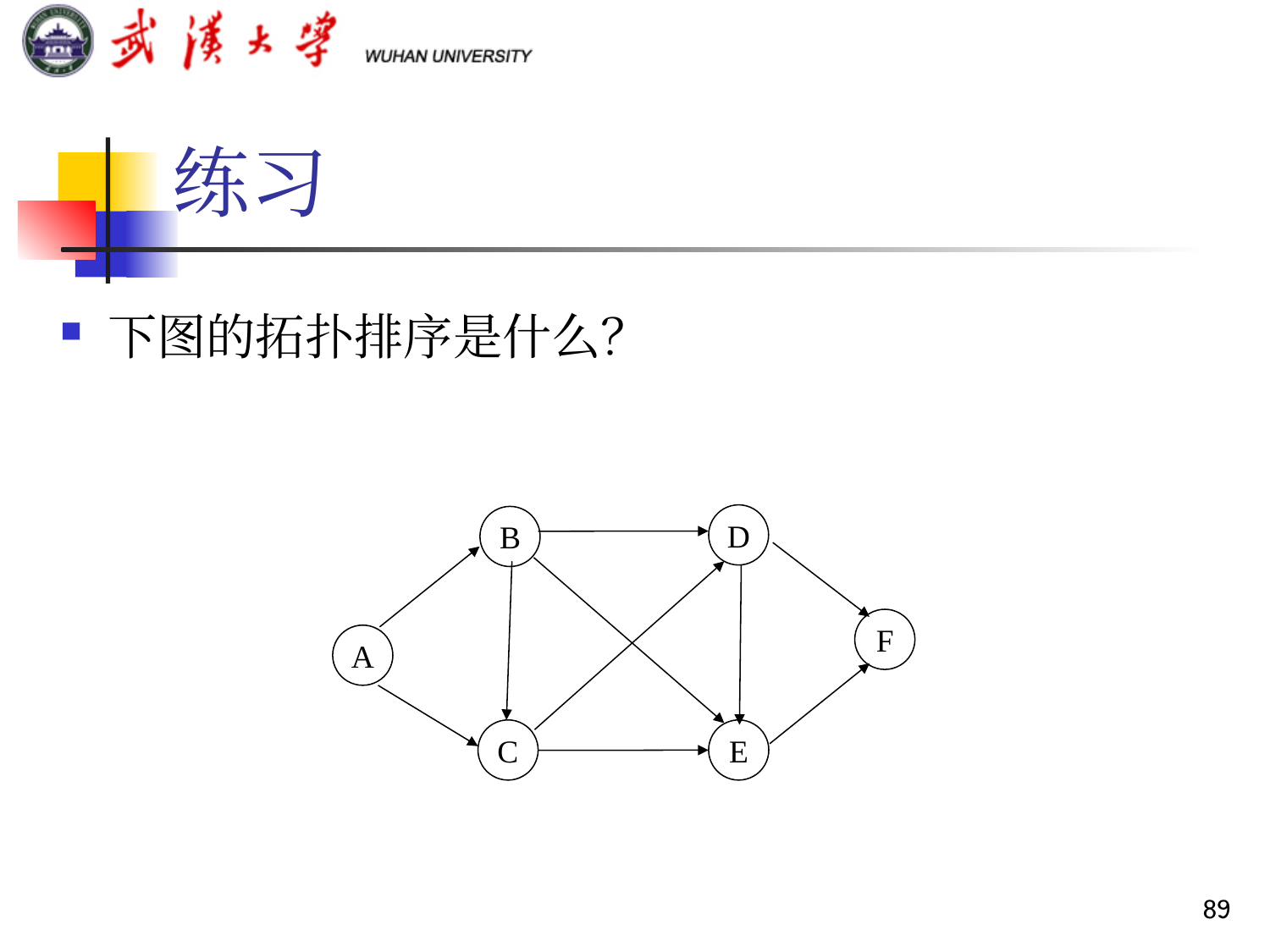

# 练习
下图的拓扑排序是什么？

D
B

F
A

C
E

89